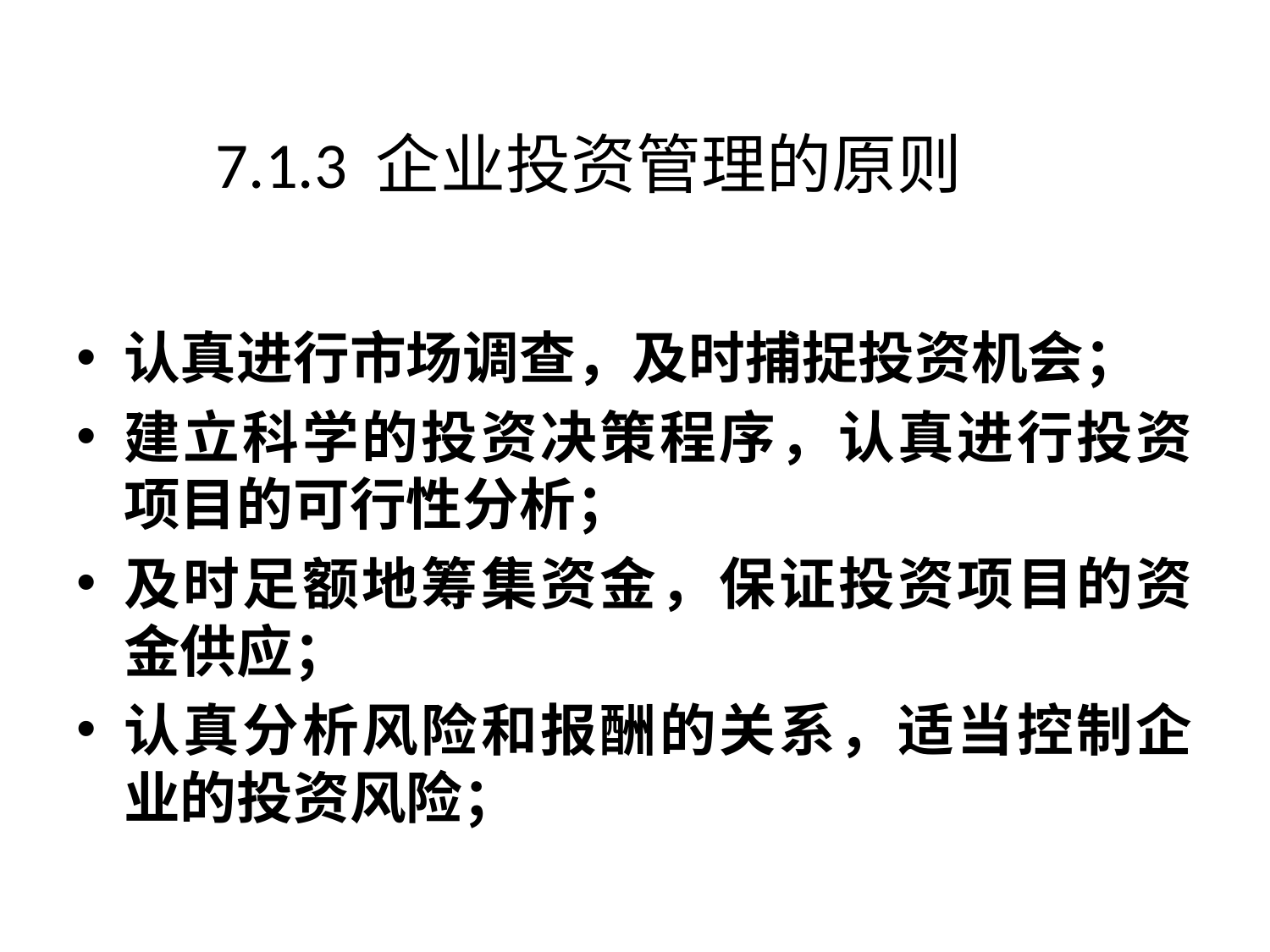

7.1.3 企业投资管理的原则
认真进行市场调查，及时捕捉投资机会；
建立科学的投资决策程序，认真进行投资项目的可行性分析；
及时足额地筹集资金，保证投资项目的资金供应；
认真分析风险和报酬的关系，适当控制企业的投资风险；